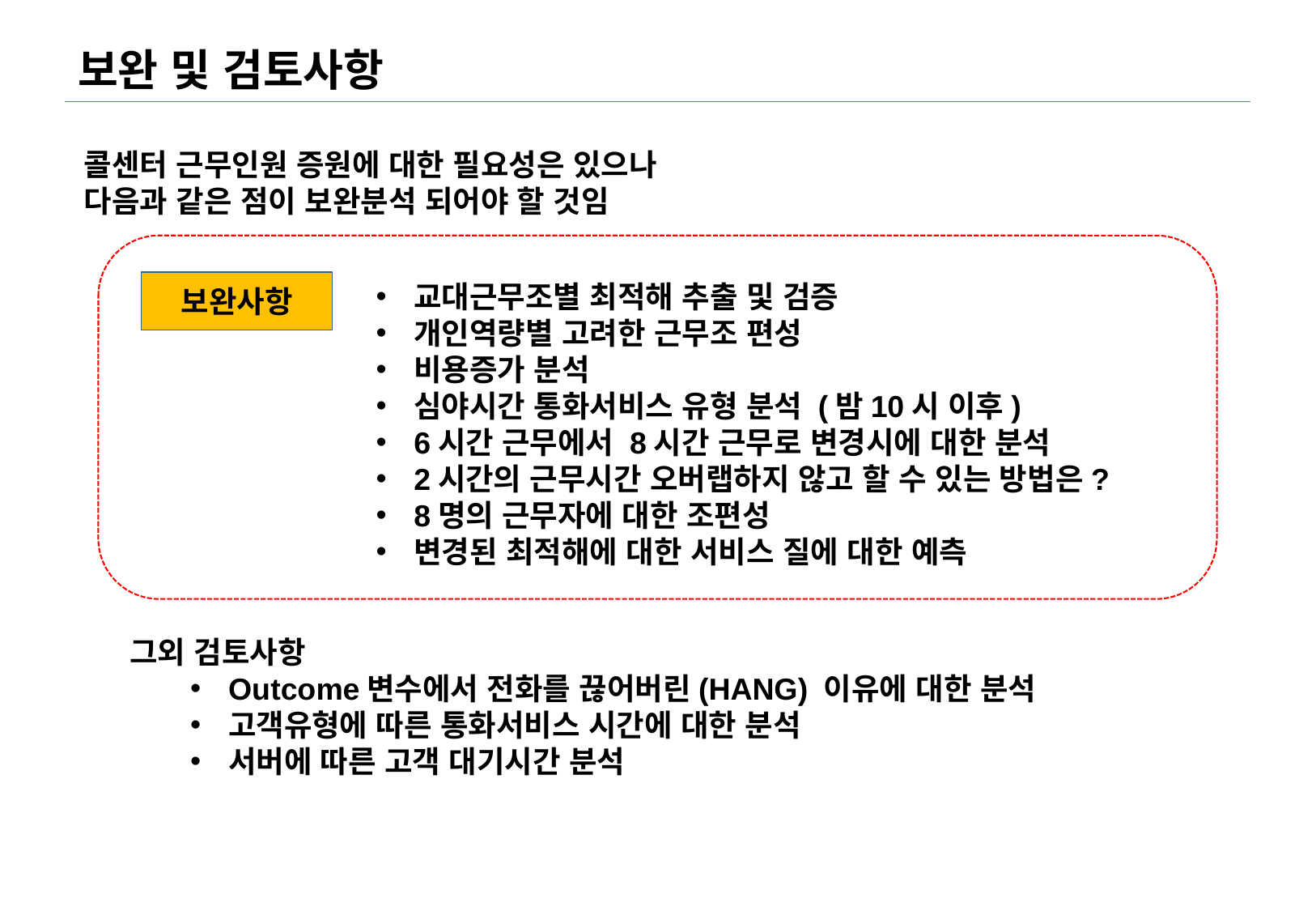

# 보완 및 검토사항
콜센터 근무인원 증원에 대한 필요성은 있으나
다음과 같은 점이 보완분석 되어야 할 것임

교대근무조별 최적해 추출 및 검증
개인역량별 고려한 근무조 편성
비용증가 분석
심야시간 통화서비스 유형 분석 (밤10시 이후)
6시간 근무에서 8시간 근무로 변경시에 대한 분석
2시간의 근무시간 오버랩하지 않고 할 수 있는 방법은?
8명의 근무자에 대한 조편성
변경된 최적해에 대한 서비스 질에 대한 예측
보완사항
그외 검토사항
Outcome변수에서 전화를 끊어버린(HANG) 이유에 대한 분석
고객유형에 따른 통화서비스 시간에 대한 분석
서버에 따른 고객 대기시간 분석